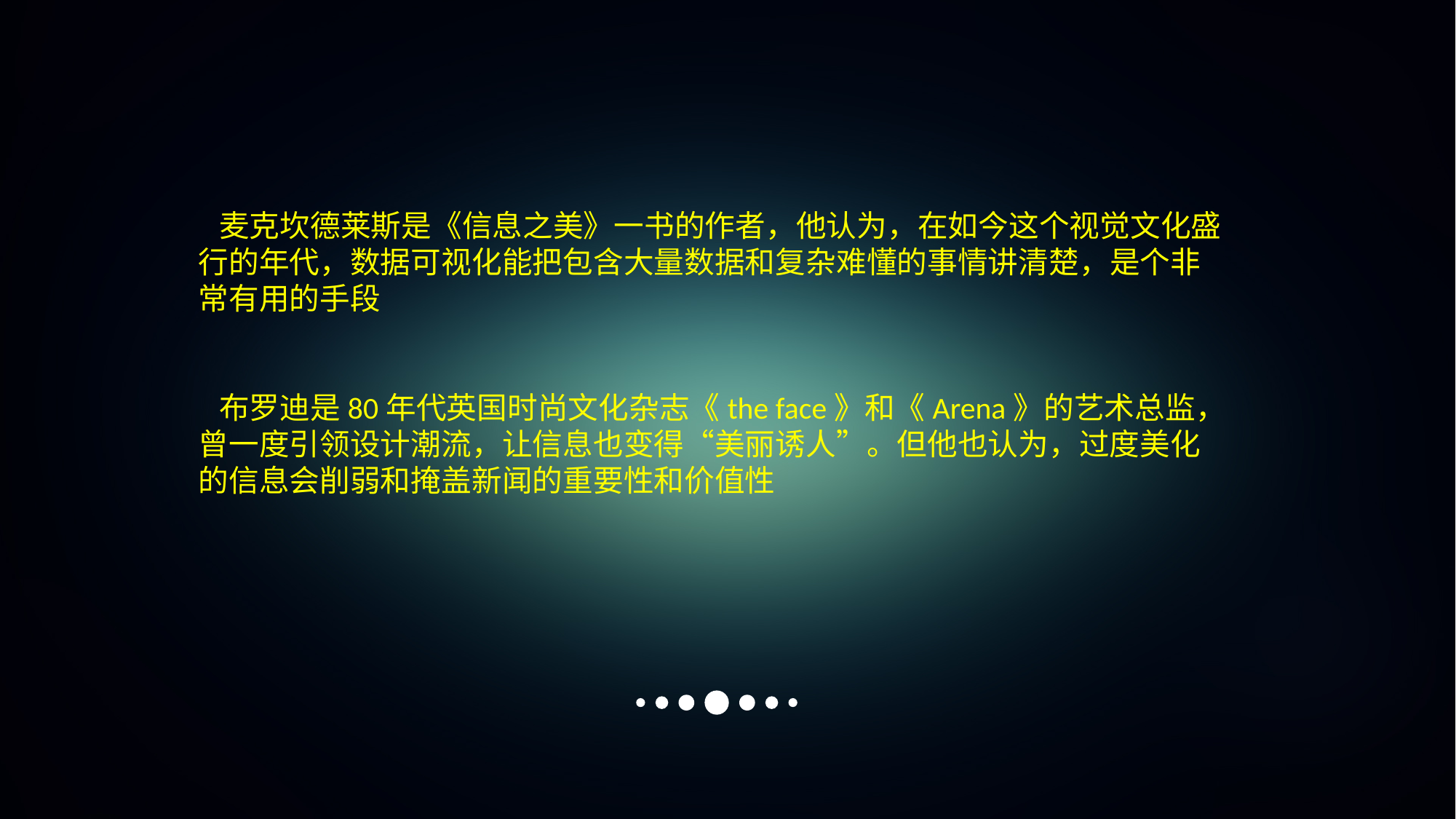

麦克坎德莱斯是《信息之美》一书的作者，他认为，在如今这个视觉文化盛行的年代，数据可视化能把包含大量数据和复杂难懂的事情讲清楚，是个非常有用的手段

  布罗迪是80年代英国时尚文化杂志《the face》和《Arena》的艺术总监，曾一度引领设计潮流，让信息也变得“美丽诱人”。但他也认为，过度美化的信息会削弱和掩盖新闻的重要性和价值性